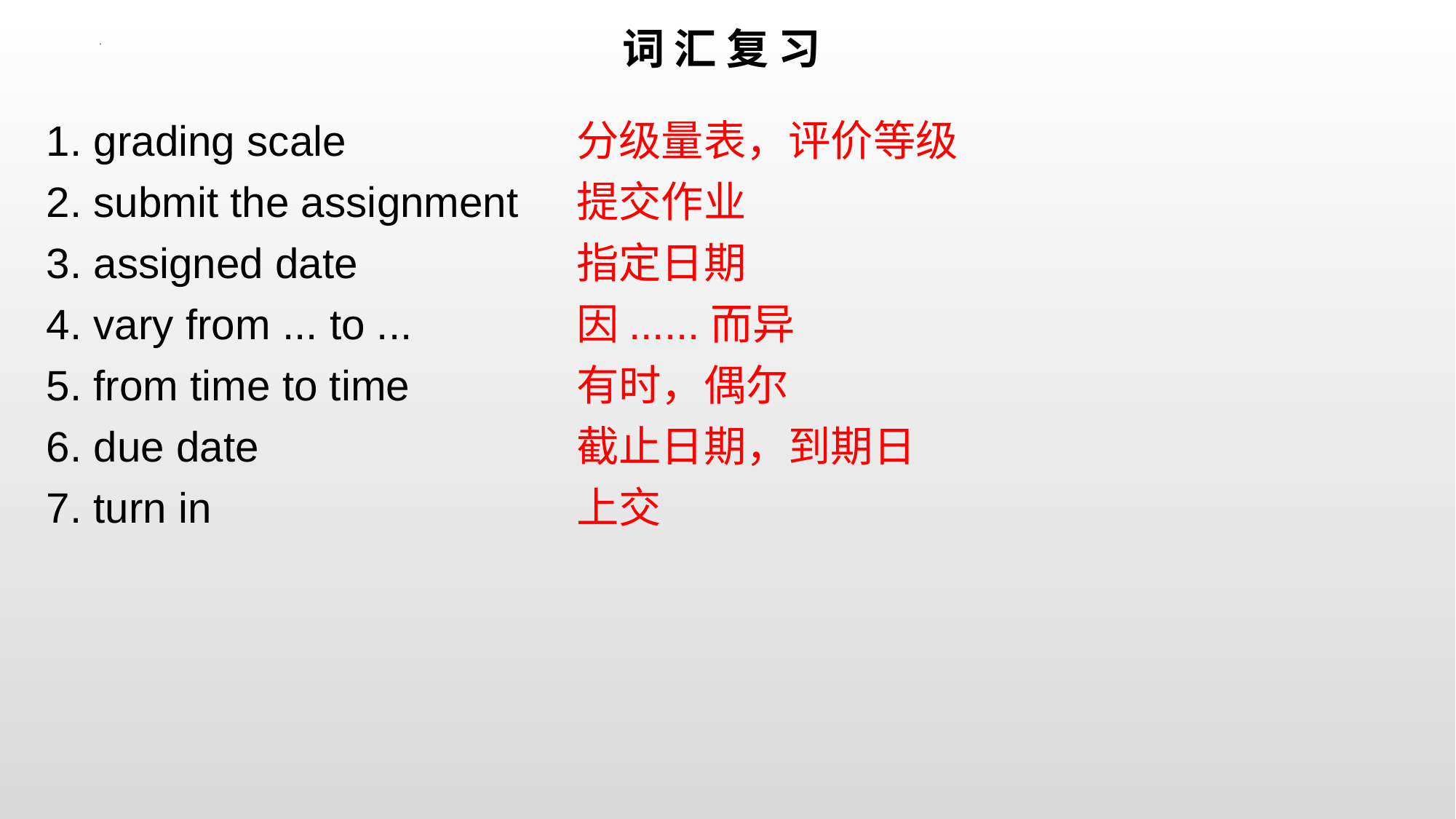

词 汇 复 习
1. grading scale
2. submit the assignment
3. assigned date
4. vary from ... to ...
5. from time to time
6. due date
7. turn in

分级量表，评价等级
提交作业
指定日期
因......而异
有时，偶尔
截止日期，到期日
上交